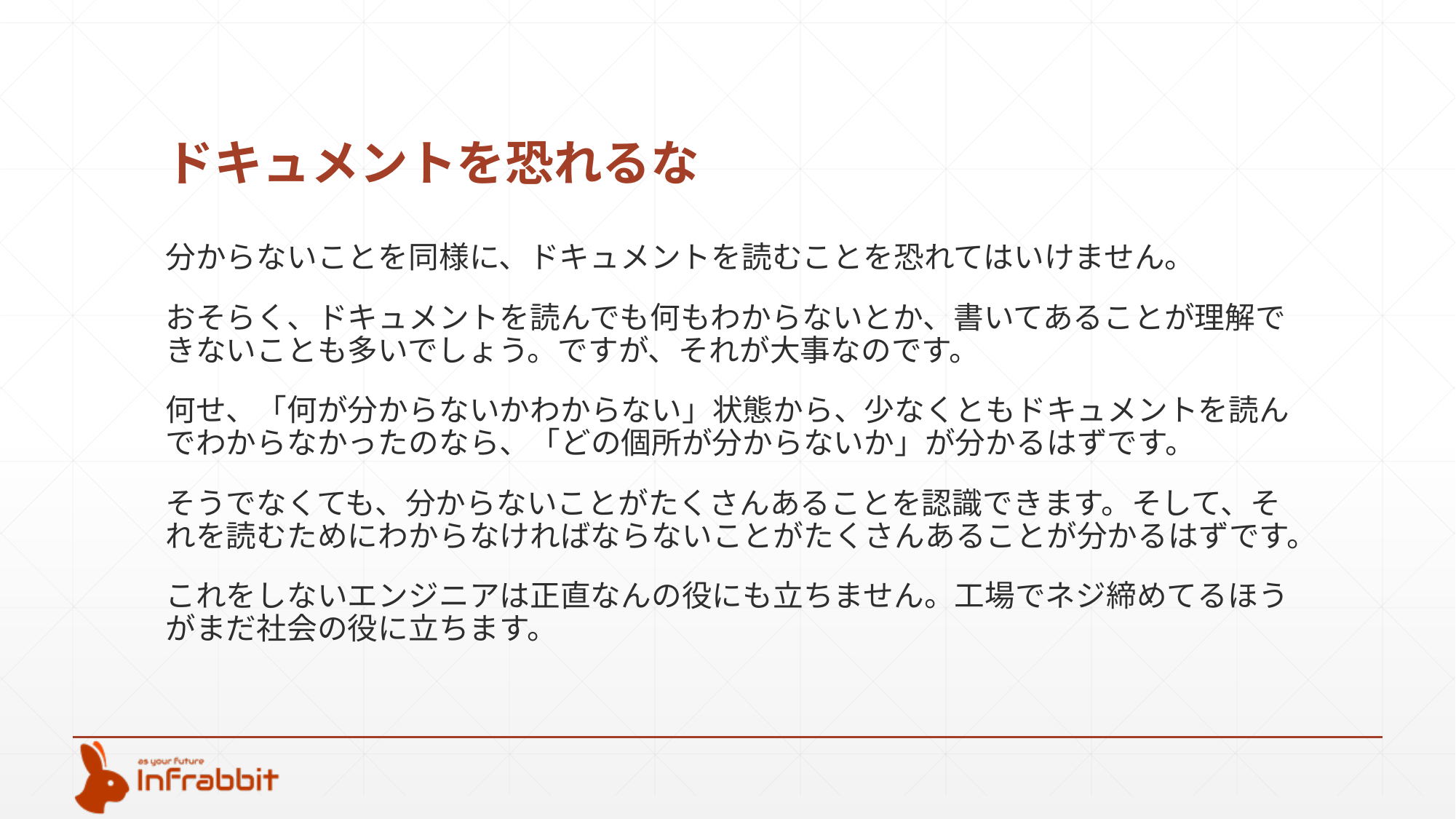

# ドキュメントを恐れるな
分からないことを同様に、ドキュメントを読むことを恐れてはいけません。
おそらく、ドキュメントを読んでも何もわからないとか、書いてあることが理解できないことも多いでしょう。ですが、それが大事なのです。
何せ、「何が分からないかわからない」状態から、少なくともドキュメントを読んでわからなかったのなら、「どの個所が分からないか」が分かるはずです。
そうでなくても、分からないことがたくさんあることを認識できます。そして、それを読むためにわからなければならないことがたくさんあることが分かるはずです。
これをしないエンジニアは正直なんの役にも立ちません。工場でネジ締めてるほうがまだ社会の役に立ちます。